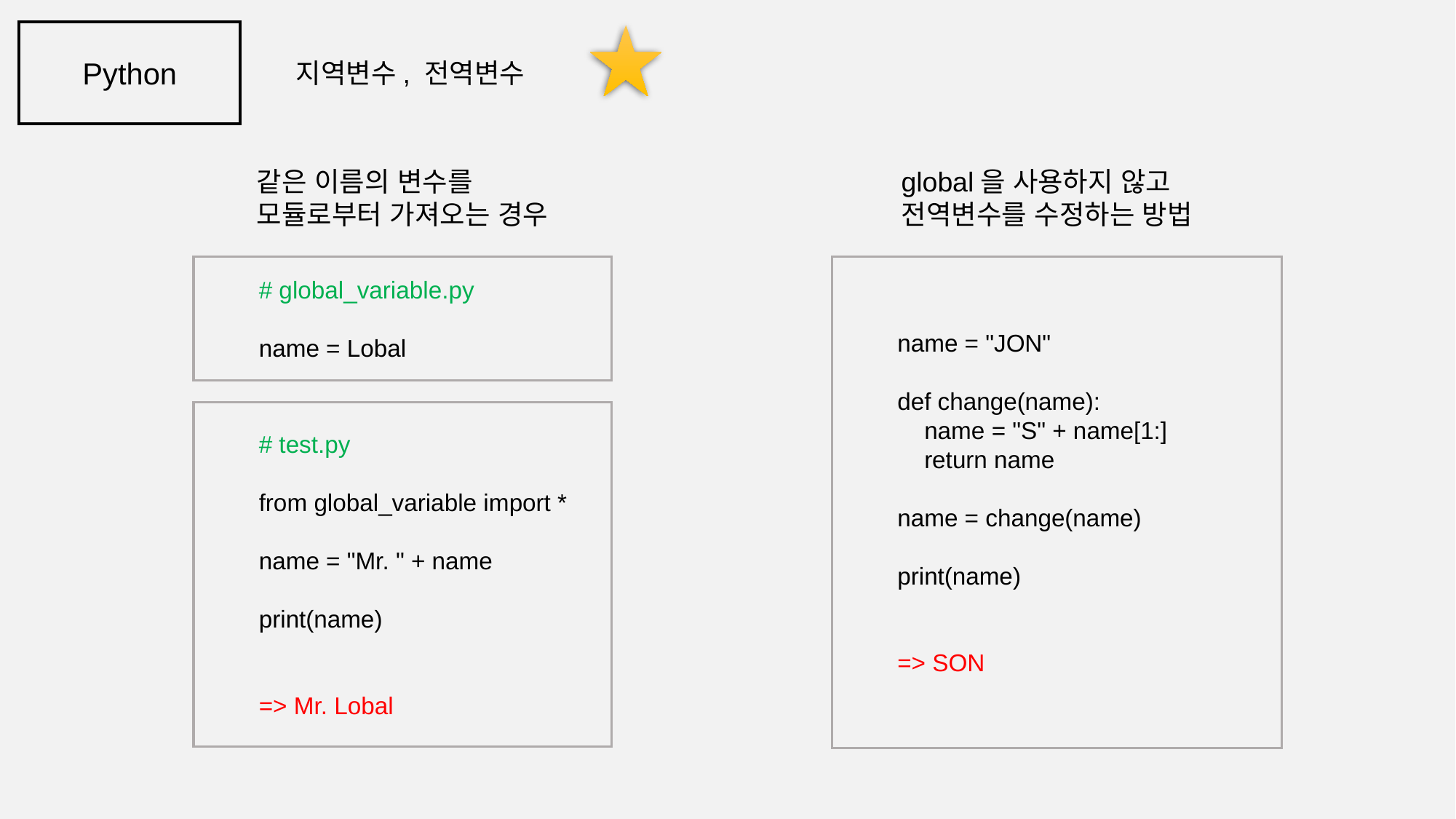

Python
지역변수, 전역변수
같은 이름의 변수를
모듈로부터 가져오는 경우
global을 사용하지 않고
전역변수를 수정하는 방법
# global_variable.py

name = Lobal
name = "JON"

def change(name):
    name = "S" + name[1:]
    return name

name = change(name)

print(name)

=> SON
   '"
# test.py

from global_variable import *

name = "Mr. " + name

print(name)

=> Mr. Lobal